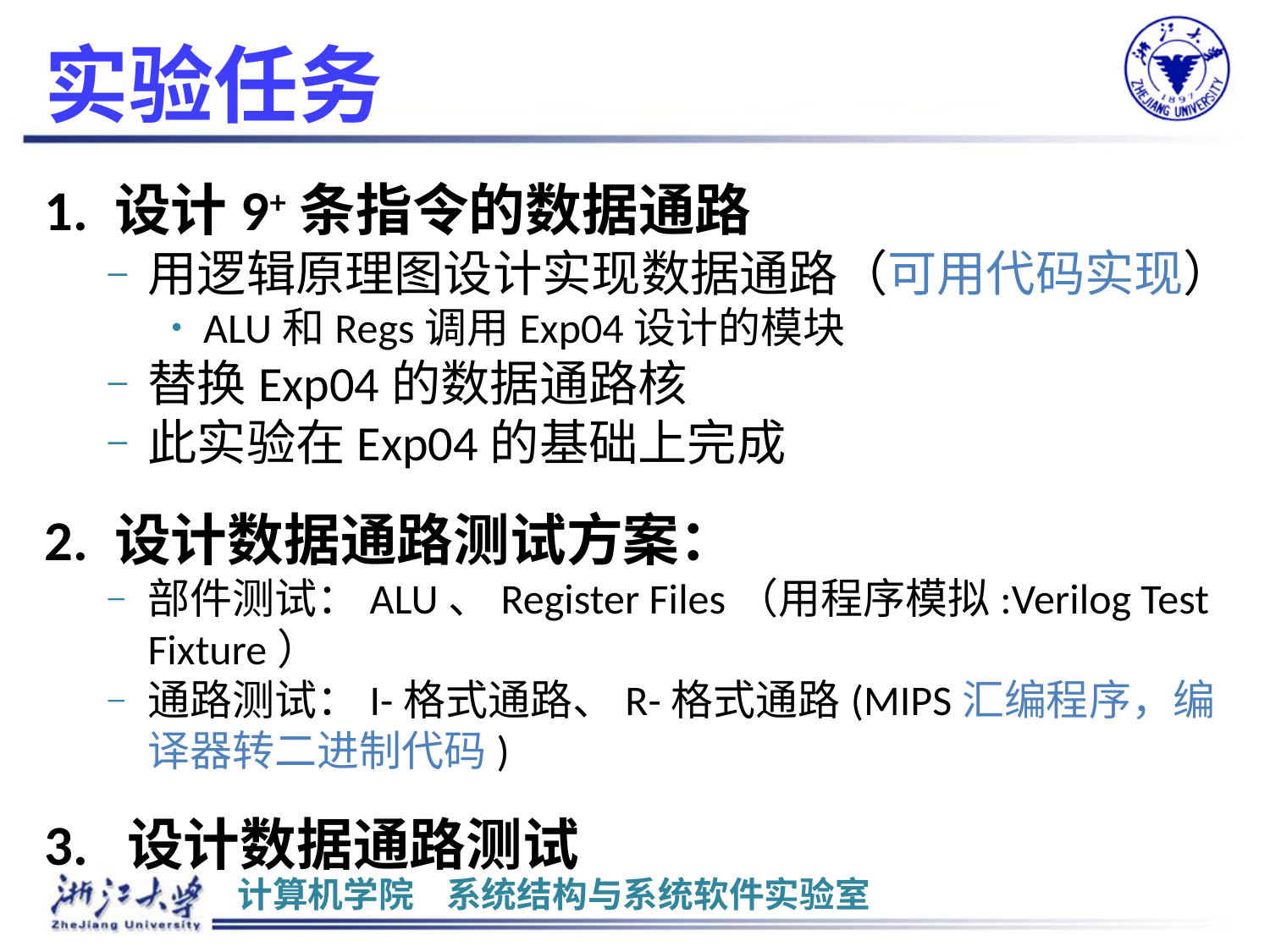

# 实验任务
1. 设计9+条指令的数据通路
用逻辑原理图设计实现数据通路（可用代码实现）
ALU和Regs调用Exp04设计的模块
替换Exp04的数据通路核
此实验在Exp04的基础上完成
2. 设计数据通路测试方案：
部件测试：ALU、Register Files（用程序模拟:Verilog Test Fixture）
通路测试：I-格式通路、R-格式通路(MIPS汇编程序，编译器转二进制代码)
3.  设计数据通路测试
6